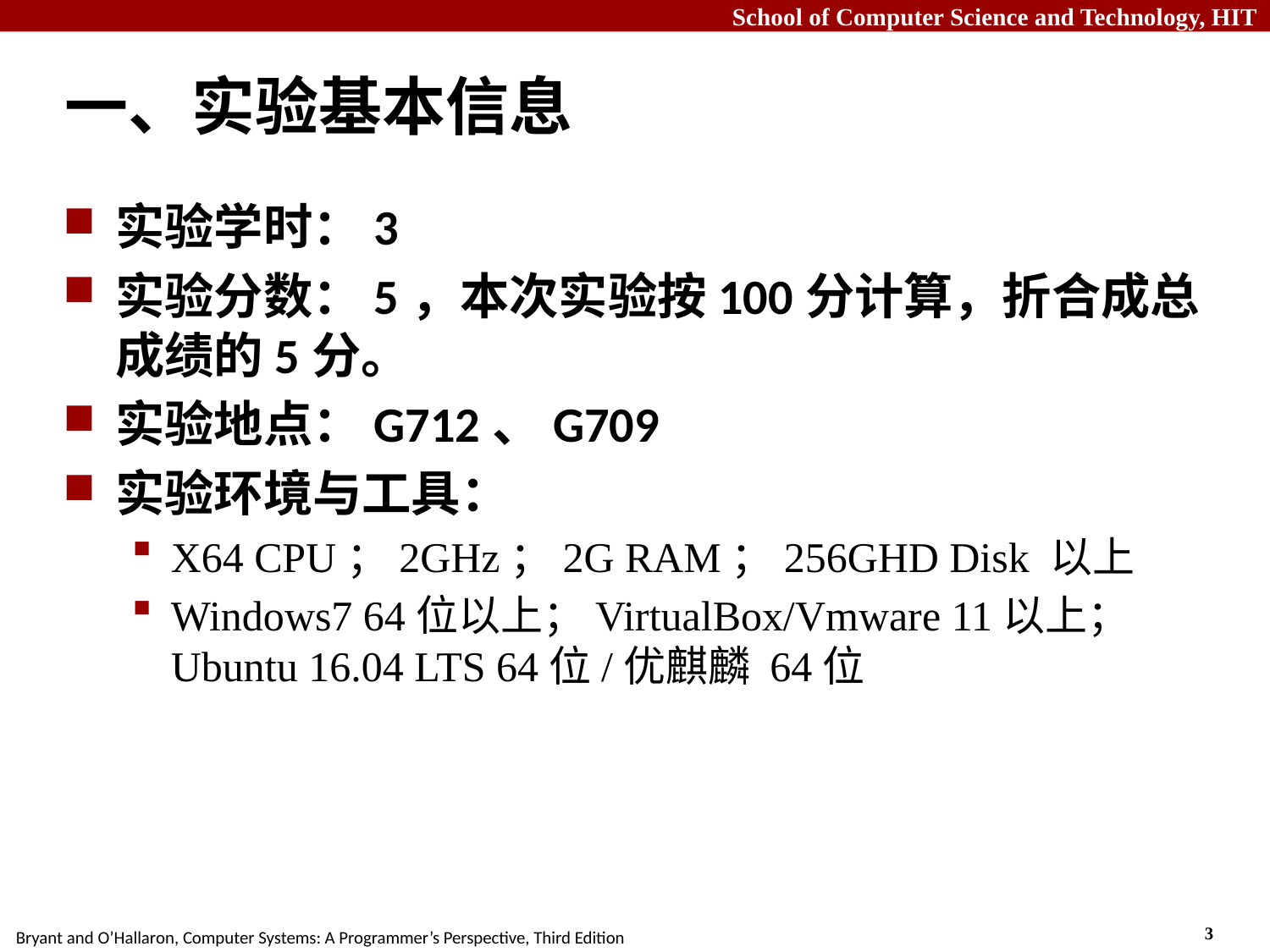

# 一、实验基本信息
实验学时：3
实验分数：5，本次实验按100分计算，折合成总成绩的5分。
实验地点：G712、G709
实验环境与工具：
X64 CPU；2GHz；2G RAM；256GHD Disk 以上
Windows7 64位以上；VirtualBox/Vmware 11以上；Ubuntu 16.04 LTS 64位/优麒麟 64位